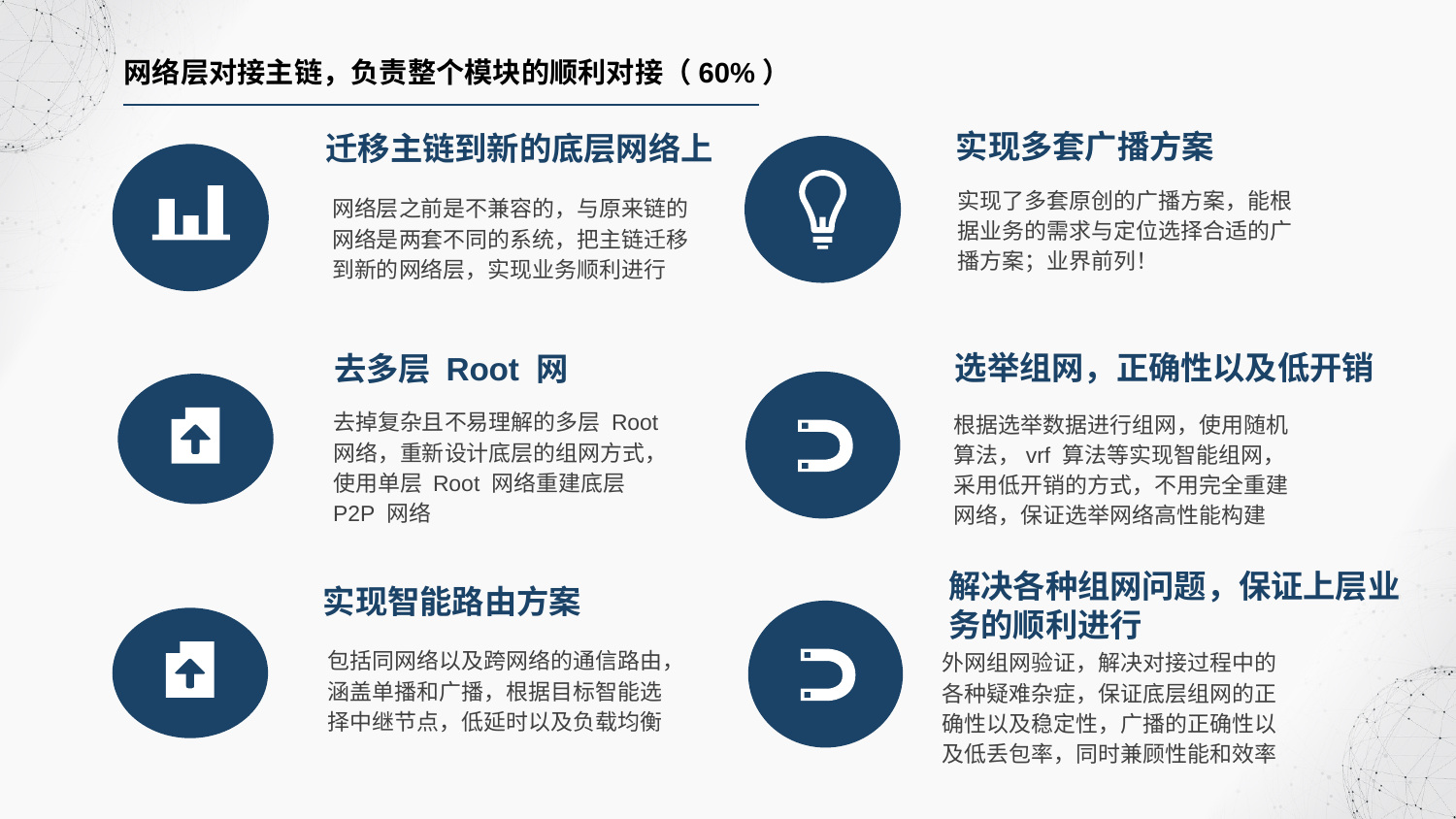

网络层对接主链，负责整个模块的顺利对接（60%）
实现多套广播方案
迁移主链到新的底层网络上

实现了多套原创的广播方案，能根据业务的需求与定位选择合适的广播方案；业界前列！
网络层之前是不兼容的，与原来链的网络是两套不同的系统，把主链迁移到新的网络层，实现业务顺利进行
选举组网，正确性以及低开销
去多层 Root 网

去掉复杂且不易理解的多层 Root 网络，重新设计底层的组网方式，使用单层 Root 网络重建底层 P2P 网络
根据选举数据进行组网，使用随机算法，vrf 算法等实现智能组网，采用低开销的方式，不用完全重建网络，保证选举网络高性能构建

解决各种组网问题，保证上层业务的顺利进行
实现智能路由方案

包括同网络以及跨网络的通信路由，涵盖单播和广播，根据目标智能选择中继节点，低延时以及负载均衡
外网组网验证，解决对接过程中的各种疑难杂症，保证底层组网的正确性以及稳定性，广播的正确性以及低丢包率，同时兼顾性能和效率